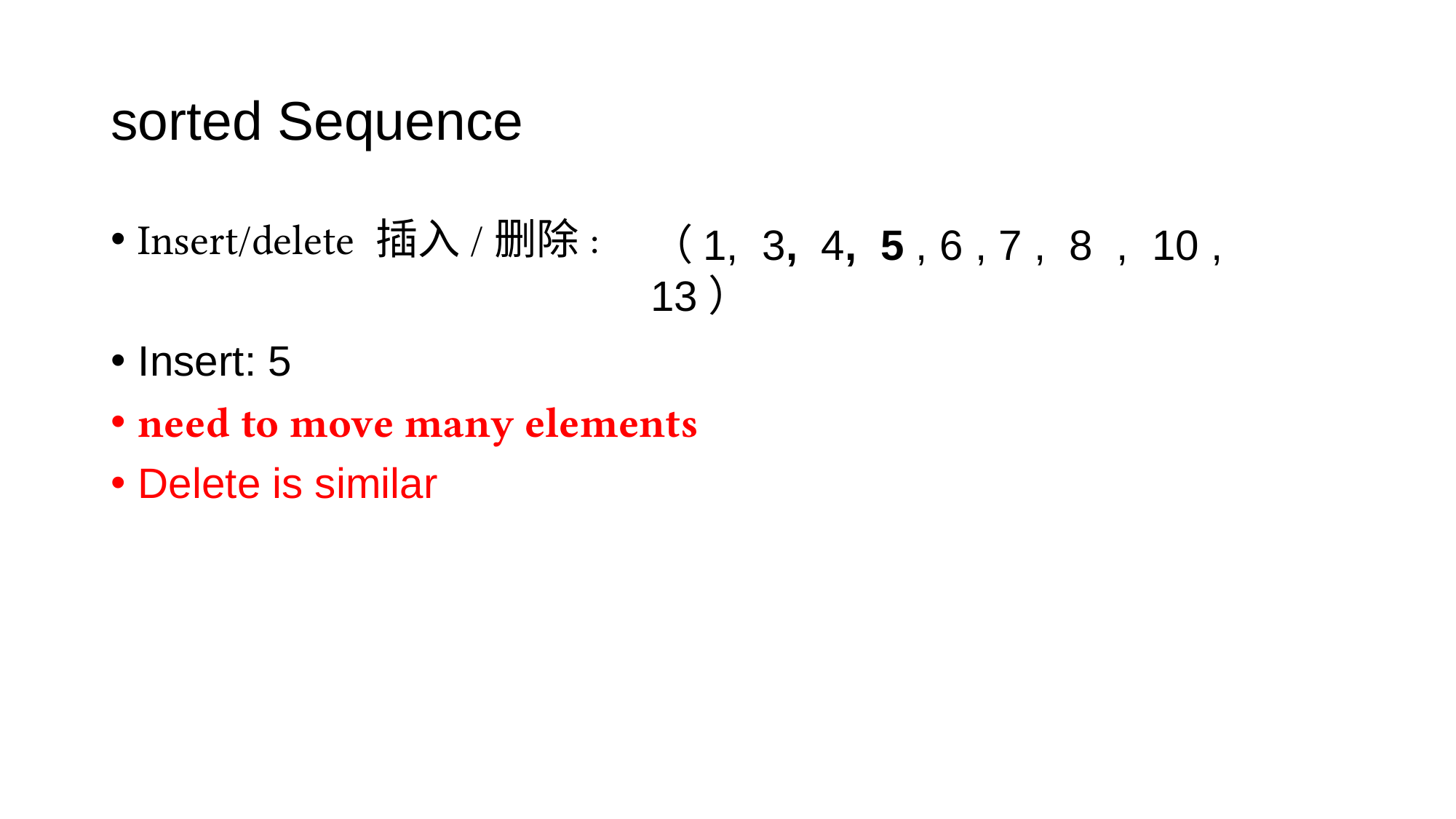

# sorted Sequence
Insert/delete 插入/删除:

Insert: 5
need to move many elements
Delete is similar
（1,  3,  4,  5 , 6 , 7 ,  8  ,  10 ,   13）